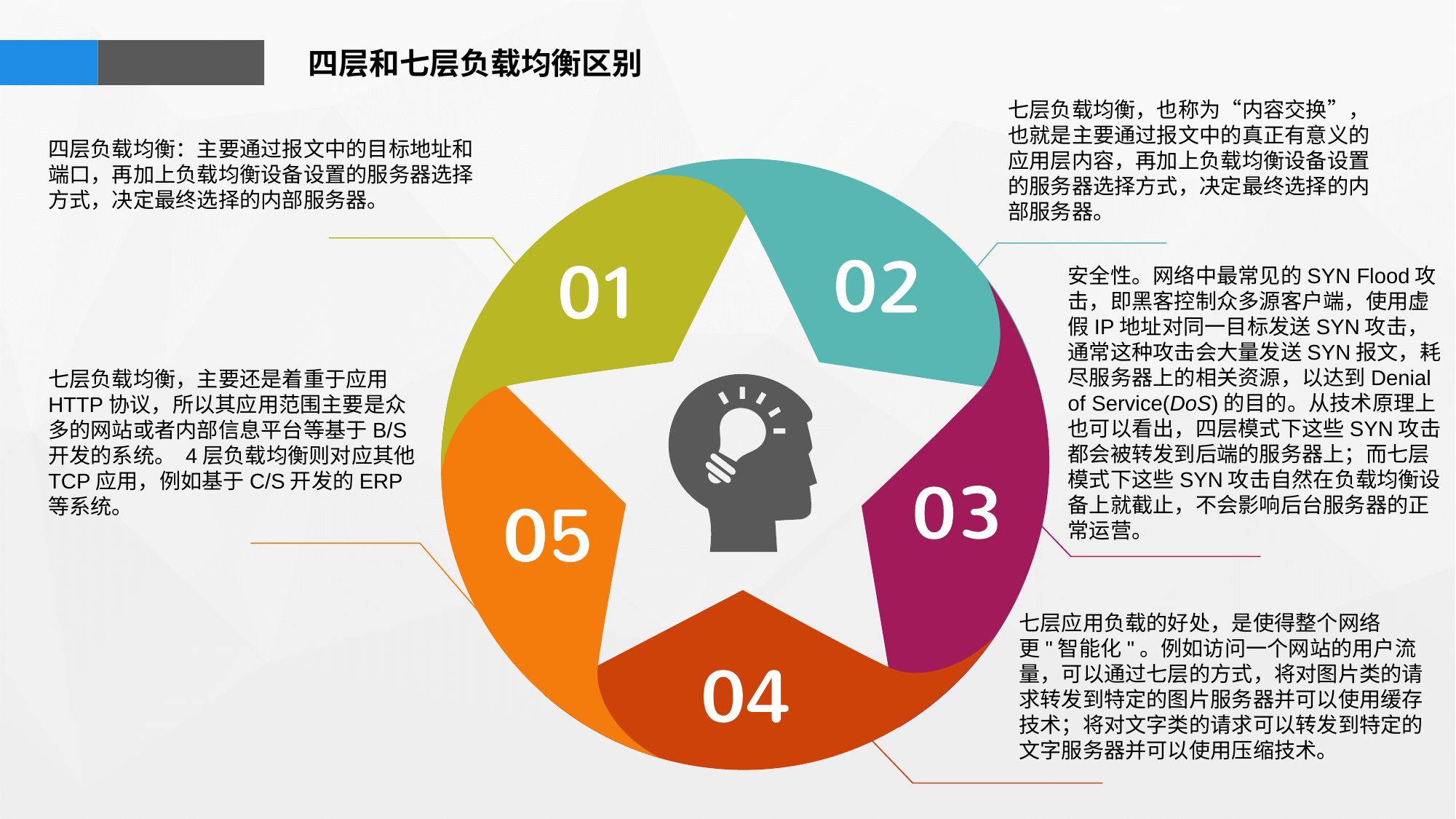

四层和七层负载均衡区别
七层负载均衡，也称为“内容交换”，也就是主要通过报文中的真正有意义的应用层内容，再加上负载均衡设备设置的服务器选择方式，决定最终选择的内部服务器。
四层负载均衡：主要通过报文中的目标地址和端口，再加上负载均衡设备设置的服务器选择方式，决定最终选择的内部服务器。

安全性。网络中最常见的SYN Flood攻击，即黑客控制众多源客户端，使用虚假IP地址对同一目标发送SYN攻击，通常这种攻击会大量发送SYN报文，耗尽服务器上的相关资源，以达到Denial of Service(DoS)的目的。从技术原理上也可以看出，四层模式下这些SYN攻击都会被转发到后端的服务器上；而七层模式下这些SYN攻击自然在负载均衡设备上就截止，不会影响后台服务器的正常运营。
七层负载均衡，主要还是着重于应用HTTP协议，所以其应用范围主要是众多的网站或者内部信息平台等基于B/S开发的系统。 4层负载均衡则对应其他TCP应用，例如基于C/S开发的ERP等系统。

七层应用负载的好处，是使得整个网络更"智能化"。例如访问一个网站的用户流量，可以通过七层的方式，将对图片类的请求转发到特定的图片服务器并可以使用缓存技术；将对文字类的请求可以转发到特定的文字服务器并可以使用压缩技术。